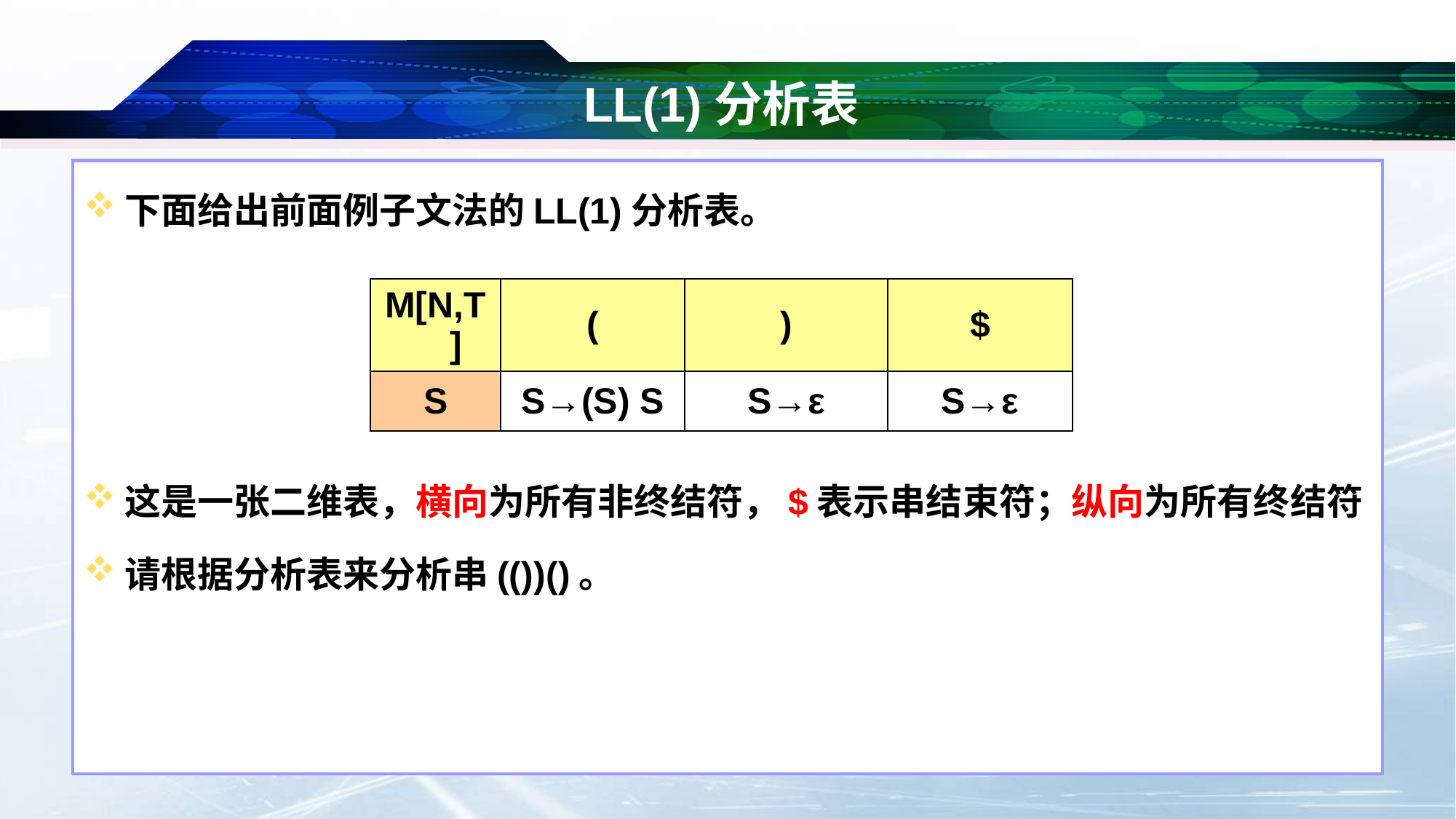

# LL(1)分析表
下面给出前面例子文法的LL(1)分析表。

这是一张二维表，横向为所有非终结符，$表示串结束符；纵向为所有终结符
请根据分析表来分析串(())()。

| M[N,T] | ( | ) | $ |
| --- | --- | --- | --- |
| S | S→(S) S | S→ε | S→ε |